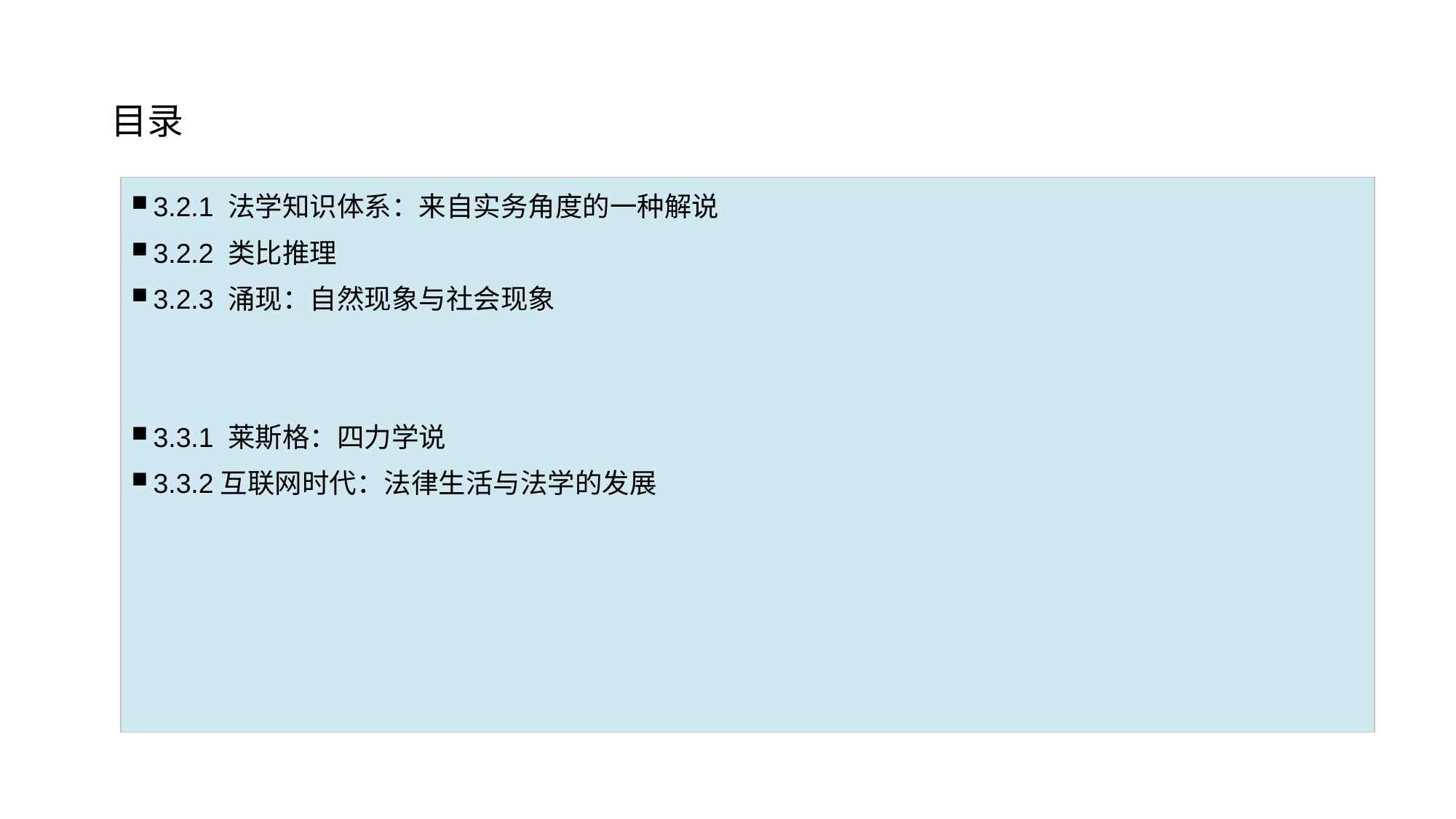

# 目录
3.2.1 法学知识体系：来自实务角度的一种解说
3.2.2 类比推理
3.2.3 涌现：自然现象与社会现象

3.3.1 莱斯格：四力学说
3.3.2互联网时代：法律生活与法学的发展